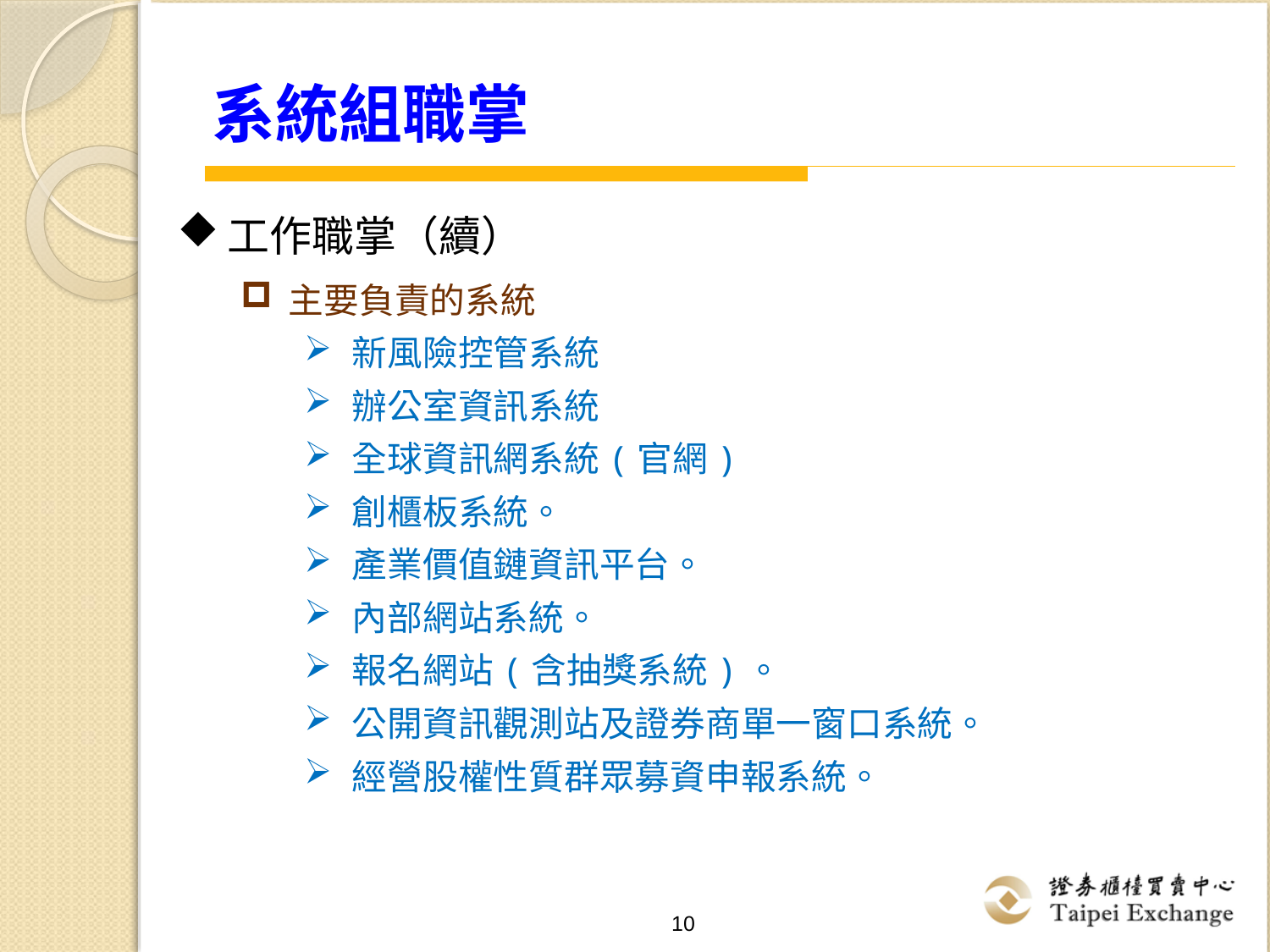

# 系統組職掌
工作職掌（續）
主要負責的系統
新風險控管系統
辦公室資訊系統
全球資訊網系統(官網)
創櫃板系統。
產業價值鏈資訊平台。
內部網站系統。
報名網站(含抽獎系統)。
公開資訊觀測站及證券商單一窗口系統。
經營股權性質群眾募資申報系統。
10